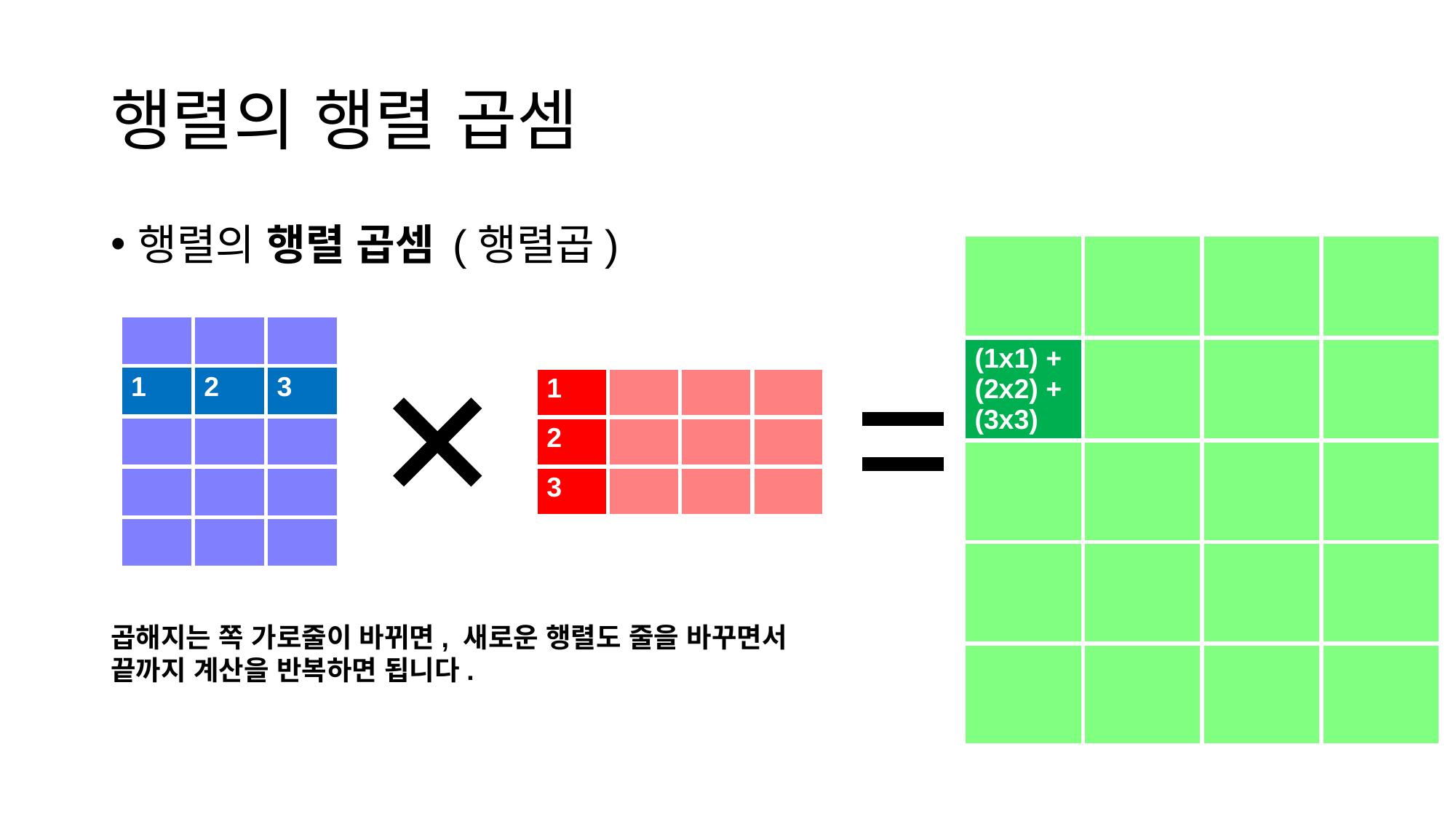

# 행렬의 행렬 곱셈
행렬의 행렬 곱셈 (행렬곱)
|  |  |  |  |
| --- | --- | --- | --- |
| (1x1) + (2x2) + (3x3) |  |  |  |
|  |  |  |  |
|  |  |  |  |
|  |  |  |  |
|  |  |  |
| --- | --- | --- |
| 1 | 2 | 3 |
|  |  |  |
|  |  |  |
|  |  |  |

| 1 |  |  |  |
| --- | --- | --- | --- |
| 2 |  |  |  |
| 3 |  |  |  |

곱해지는 쪽 가로줄이 바뀌면, 새로운 행렬도 줄을 바꾸면서
끝까지 계산을 반복하면 됩니다.